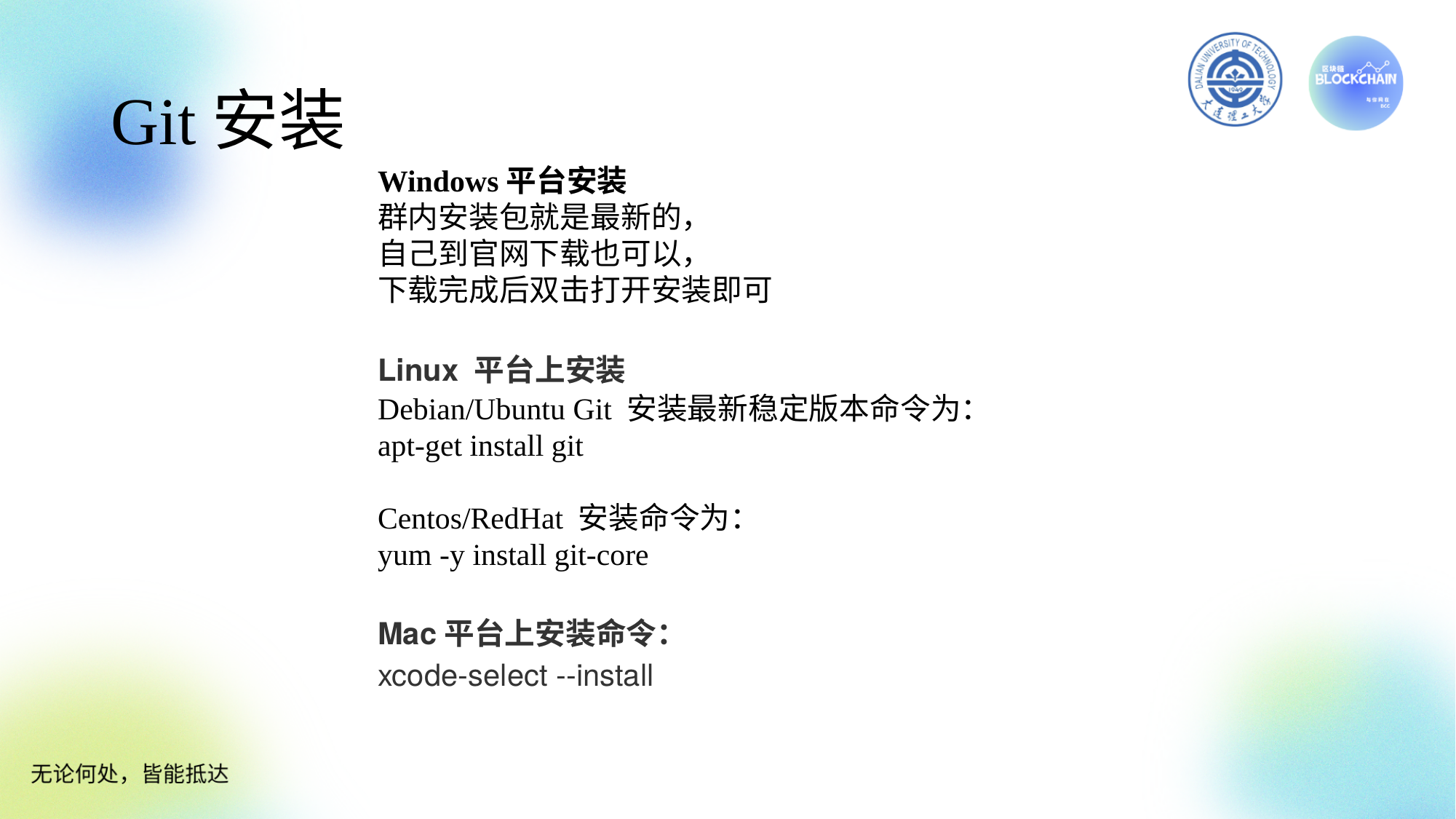

# Git安装
Windows平台安装
群内安装包就是最新的，
自己到官网下载也可以，
下载完成后双击打开安装即可

Linux 平台上安装
Debian/Ubuntu Git 安装最新稳定版本命令为：
apt-get install git

Centos/RedHat 安装命令为：
yum -y install git-core

Mac平台上安装命令：
xcode-select --install